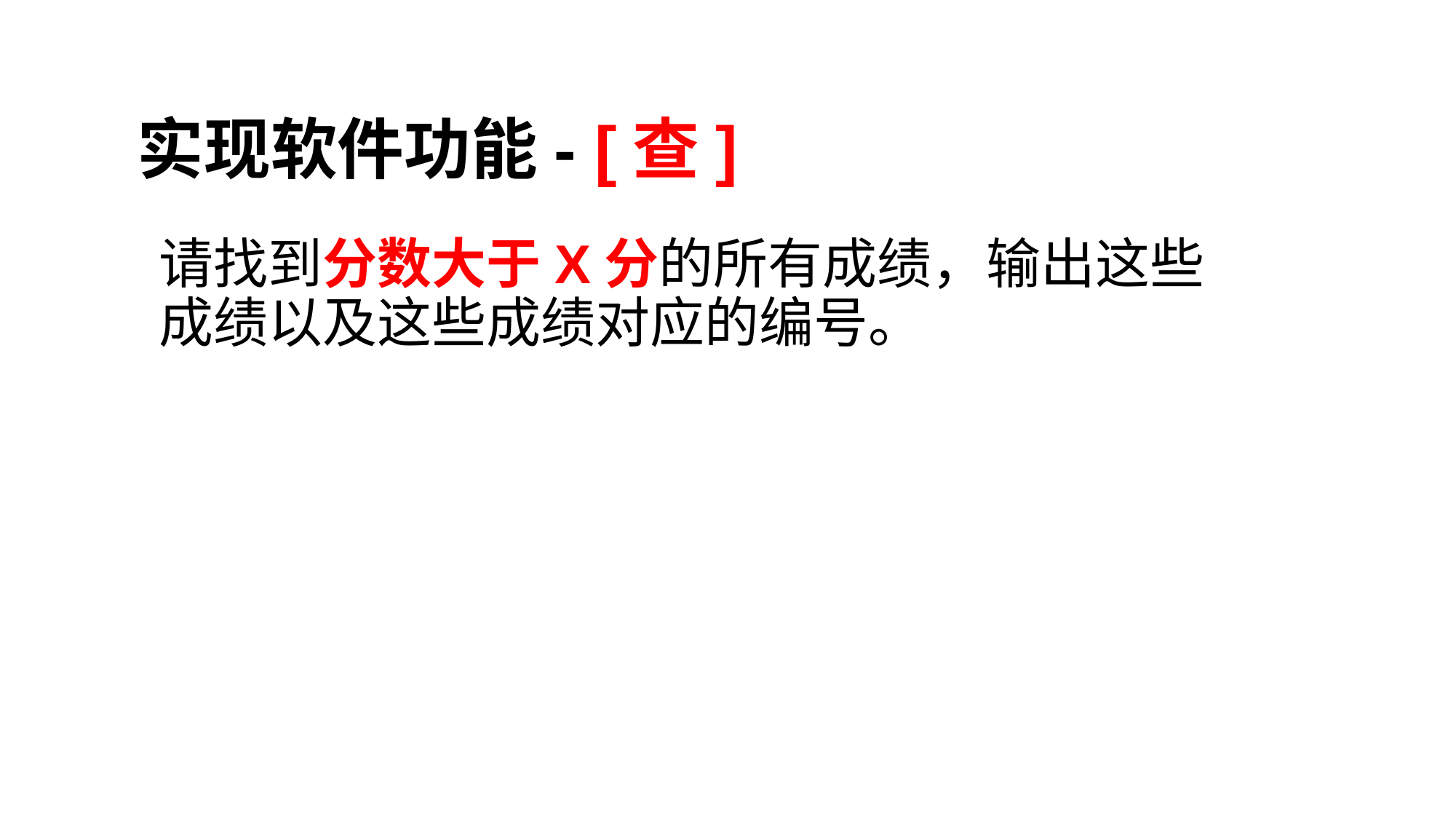

# 实现软件功能- [查]
请找到分数大于X分的所有成绩，输出这些成绩以及这些成绩对应的编号。